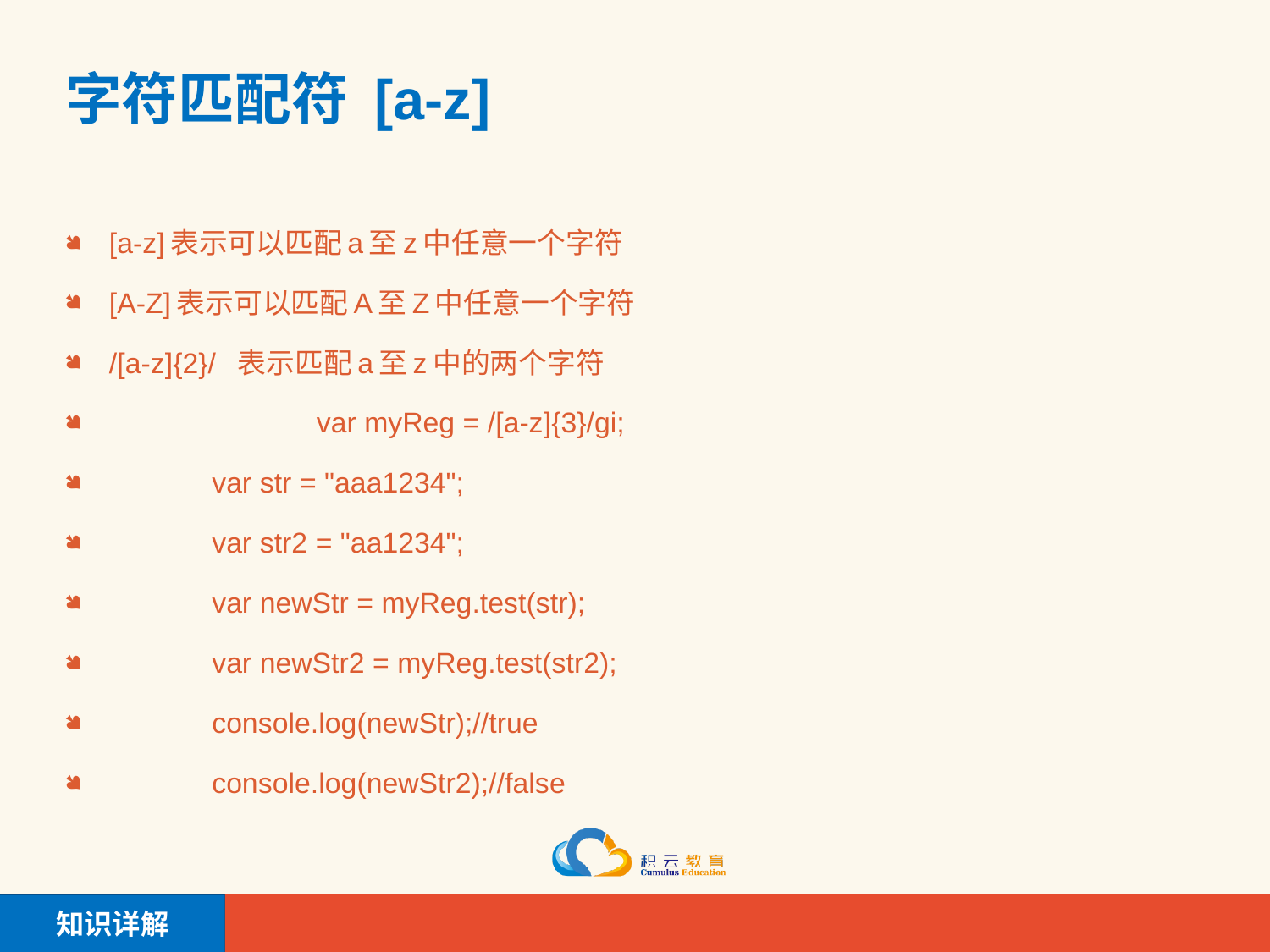

# 字符匹配符 [a-z]
[a-z]表示可以匹配a至z中任意一个字符
[A-Z]表示可以匹配A至Z中任意一个字符
/[a-z]{2}/  表示匹配a至z中的两个字符
	             var myReg = /[a-z]{3}/gi;
		var str = "aaa1234";
		var str2 = "aa1234";
		var newStr = myReg.test(str);
		var newStr2 = myReg.test(str2);
		console.log(newStr);//true
		console.log(newStr2);//false